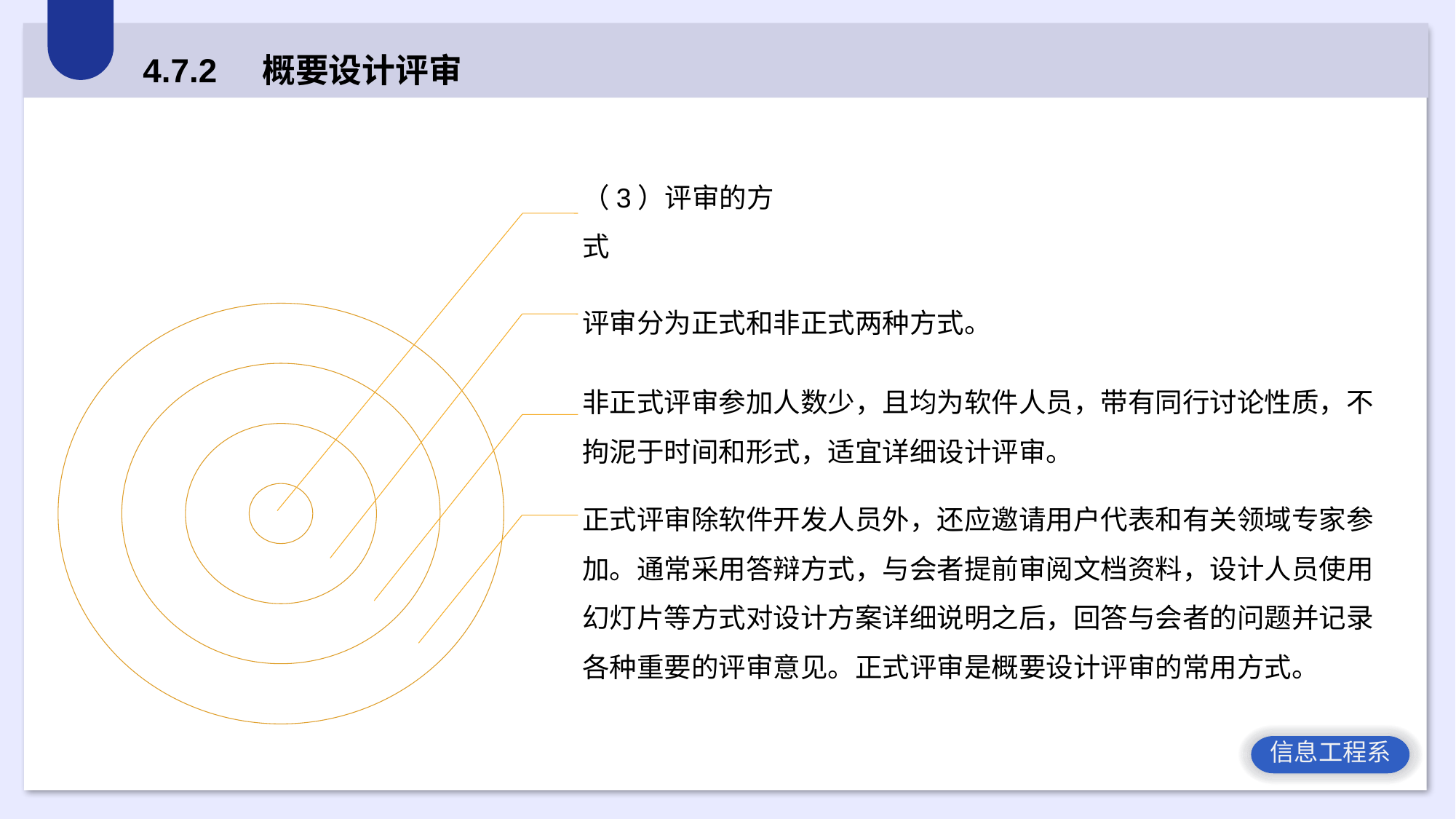

4.7.2    概要设计评审
（3）评审的方式

评审分为正式和非正式两种方式。

非正式评审参加人数少，且均为软件人员，带有同行讨论性质，不拘泥于时间和形式，适宜详细设计评审。

正式评审除软件开发人员外，还应邀请用户代表和有关领域专家参加。通常采用答辩方式，与会者提前审阅文档资料，设计人员使用幻灯片等方式对设计方案详细说明之后，回答与会者的问题并记录各种重要的评审意见。正式评审是概要设计评审的常用方式。